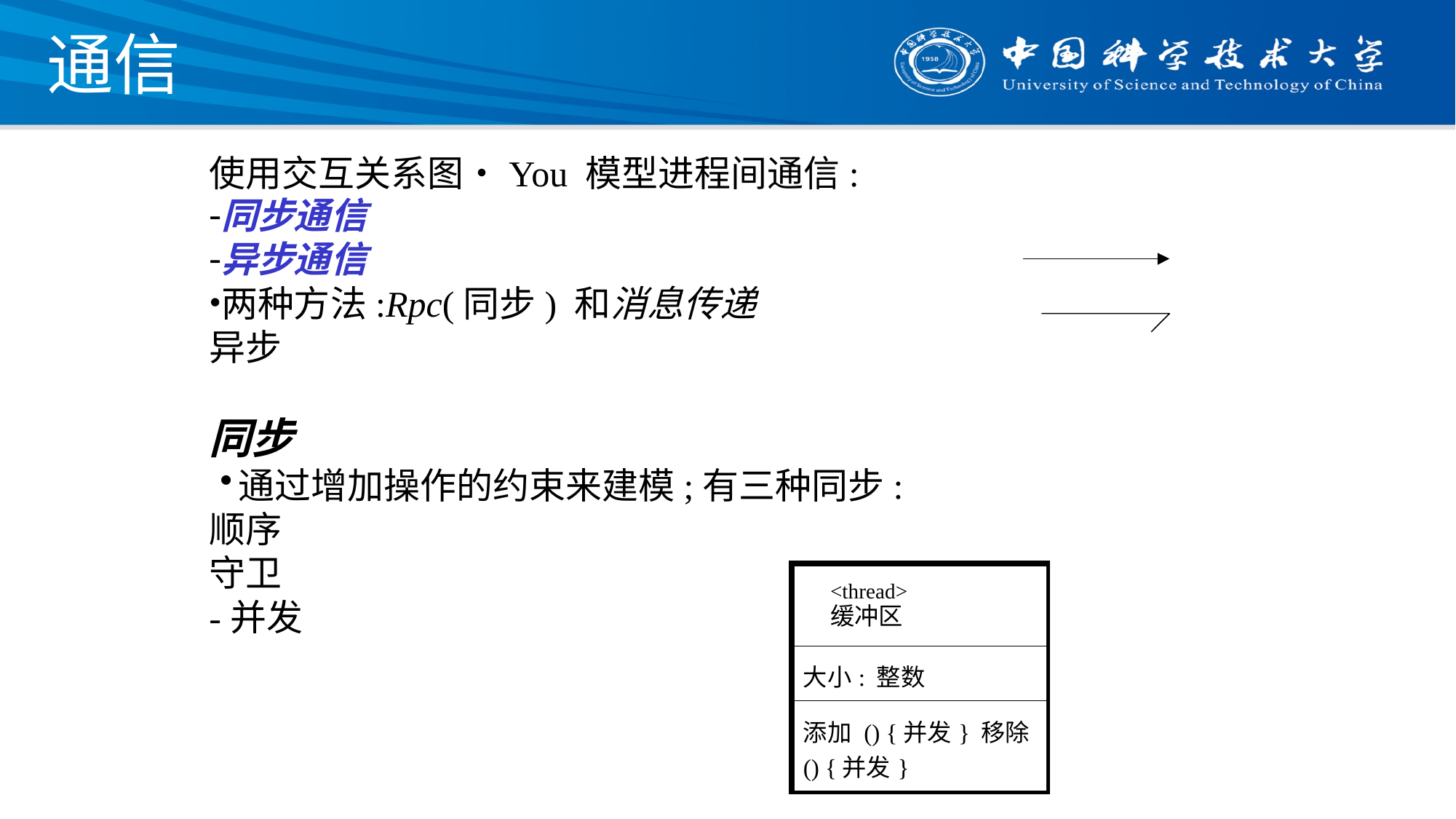

# 通信
使用交互关系图•You 模型进程间通信:
同步通信
异步通信
两种方法:Rpc(同步) 和消息传递
异步

同步
通过增加操作的约束来建模;有三种同步:
顺序
守卫
-并发

| <thread> 缓冲区 |
| --- |
| 大小: 整数 |
| 添加 () {并发} 移除 () {并发} |